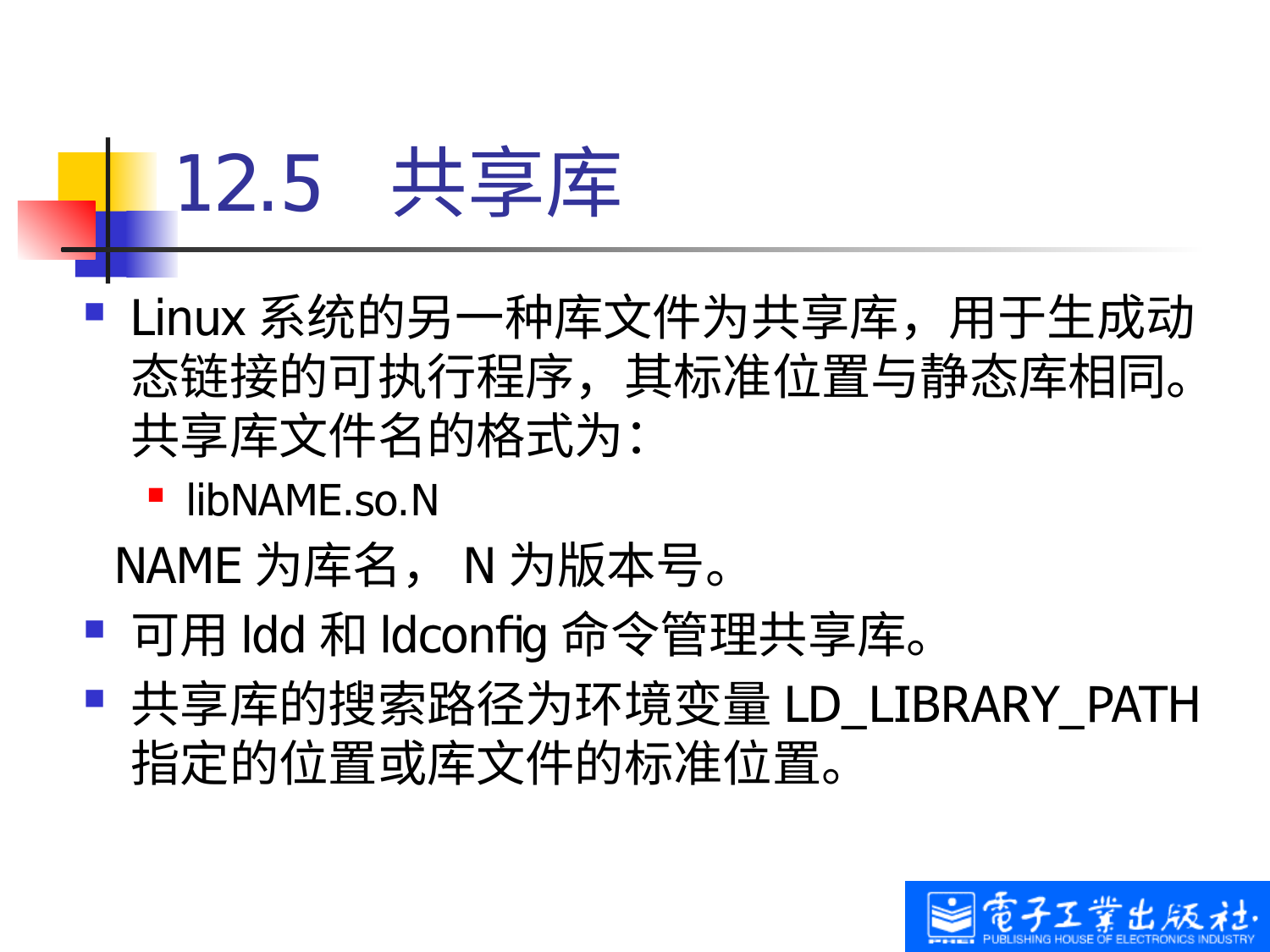

# 12.5  共享库
Linux系统的另一种库文件为共享库，用于生成动态链接的可执行程序，其标准位置与静态库相同。共享库文件名的格式为：
libNAME.so.N
  NAME为库名，N为版本号。
可用ldd和ldconfig命令管理共享库。
共享库的搜索路径为环境变量LD_LIBRARY_PATH指定的位置或库文件的标准位置。